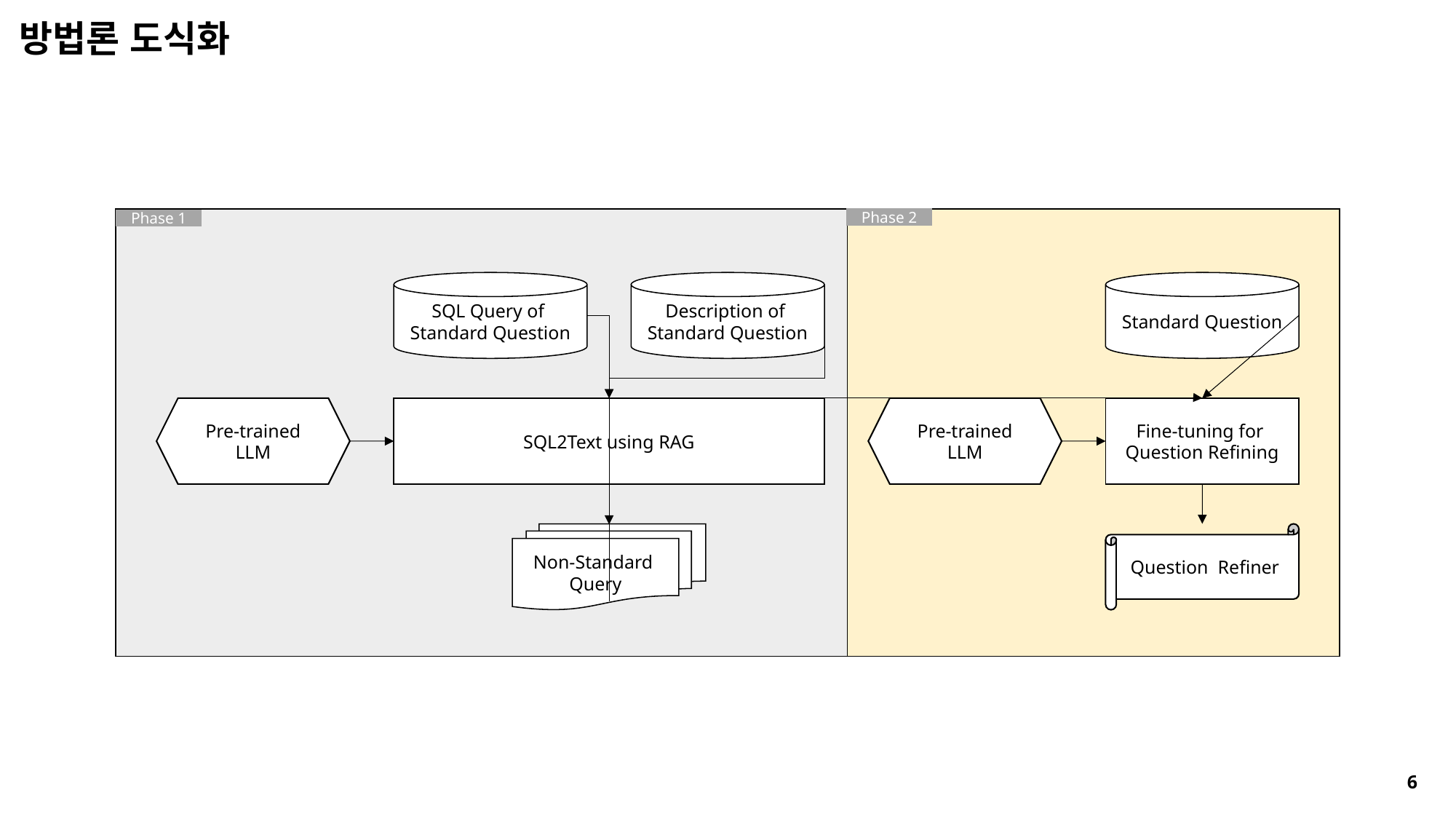

방법론 도식화
|  |  |
| --- | --- |
Phase 2
Phase 1
SQL Query of
Standard Question
Description of
Standard Question
Standard Question
Pre-trained LLM
SQL2Text using RAG
Pre-trained LLM
Fine-tuning for
Question Refining
Non-Standard
Query
Question  Refiner
6